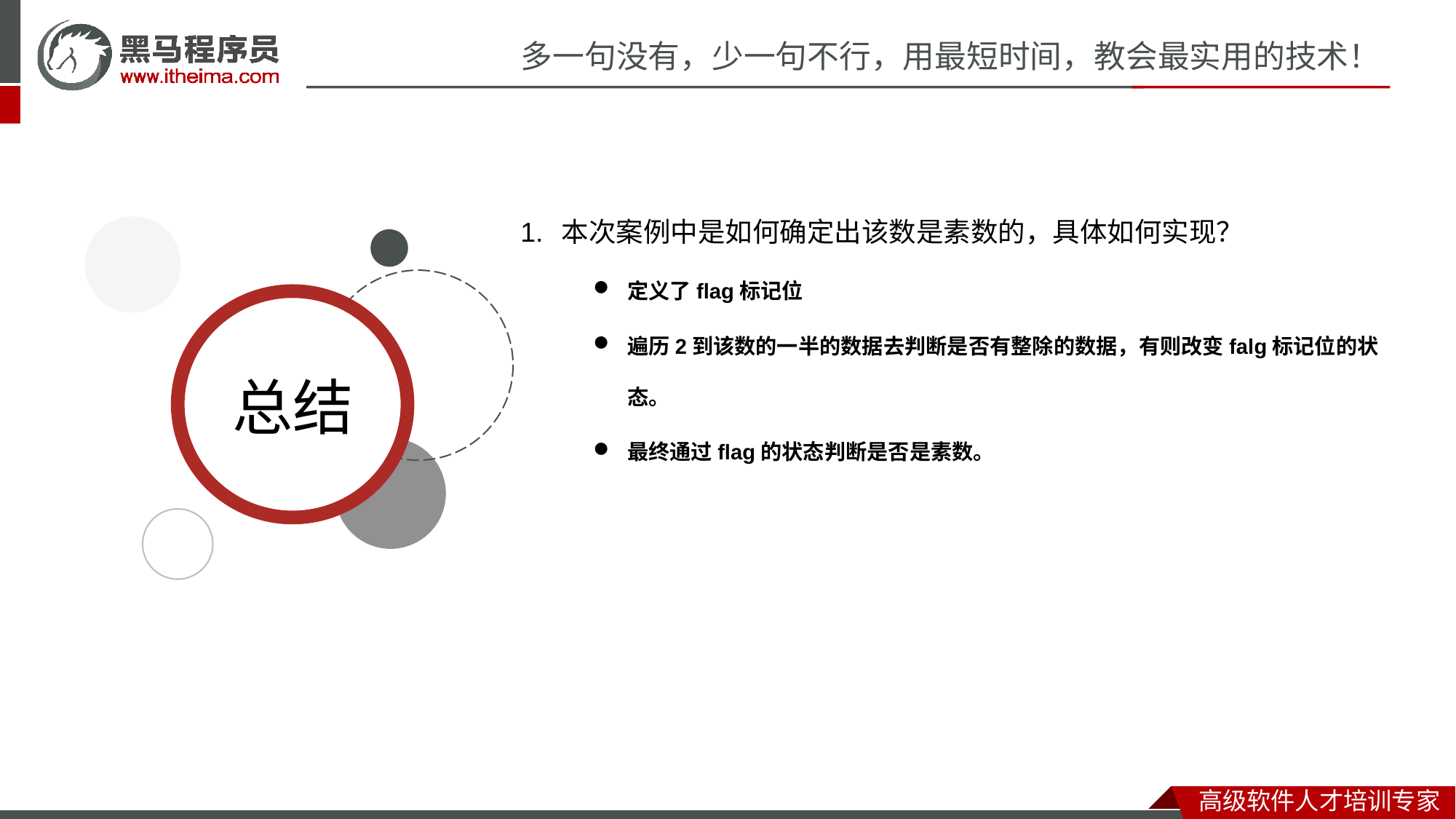

本次案例中是如何确定出该数是素数的，具体如何实现？
定义了flag标记位
遍历2到该数的一半的数据去判断是否有整除的数据，有则改变falg标记位的状态。
最终通过flag的状态判断是否是素数。